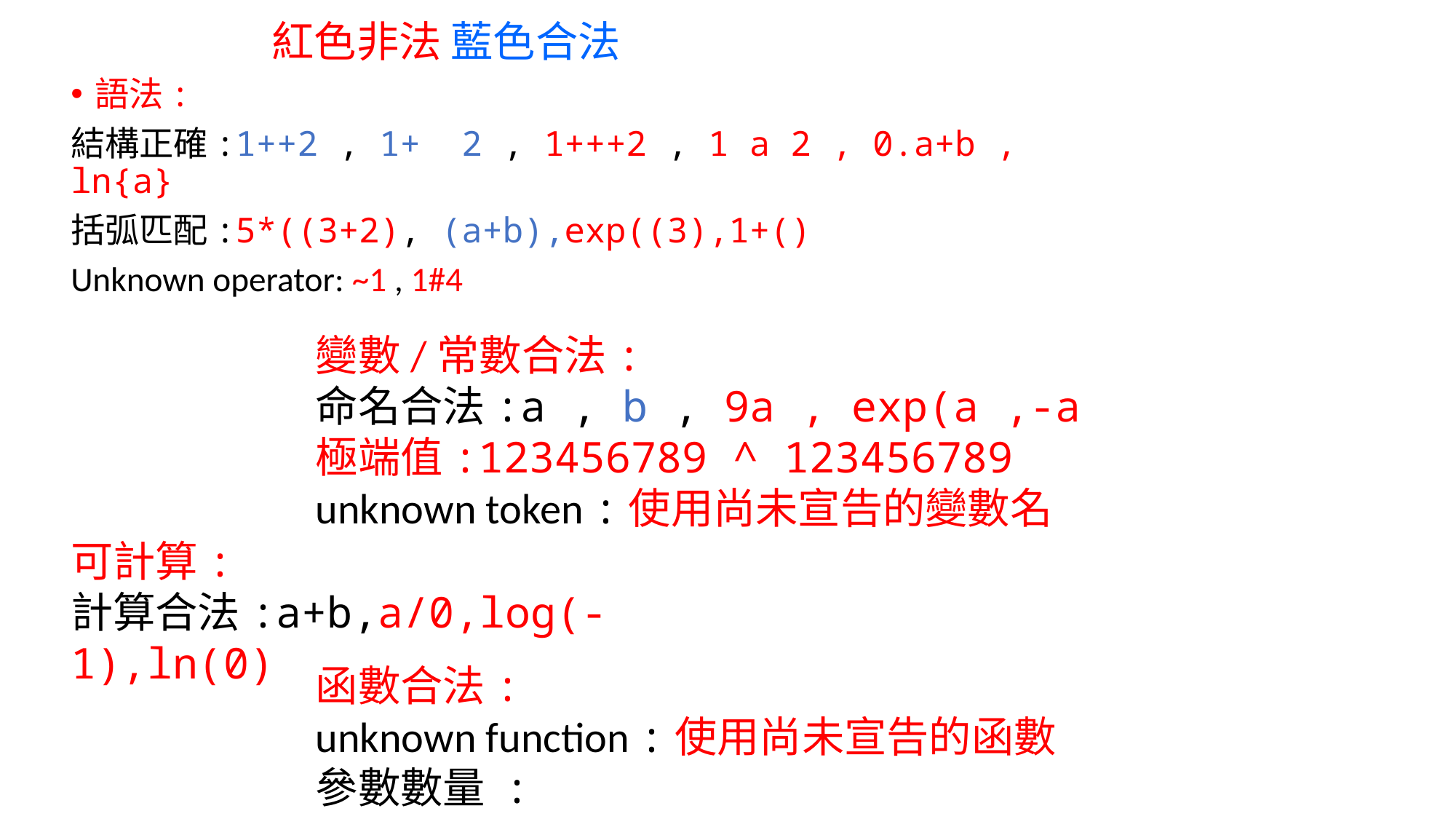

紅色非法 藍色合法
語法:
結構正確:1++2 , 1+  2 , 1+++2 , 1 a 2 , 0.a+b , ln{a}
括弧匹配:5*((3+2), (a+b),exp((3),1+()
Unknown operator: ~1 , 1#4

變數/常數合法:
命名合法:a , b , 9a , exp(a ,-a
極端值:123456789 ^ 123456789
unknown token :使用尚未宣告的變數名
可計算:
計算合法:a+b,a/0,log(-1),ln(0)
函數合法:
unknown function :使用尚未宣告的函數
參數數量 : cos(7),cos(sin),sum(1,2,3),ln(1,2),abs(5.8)